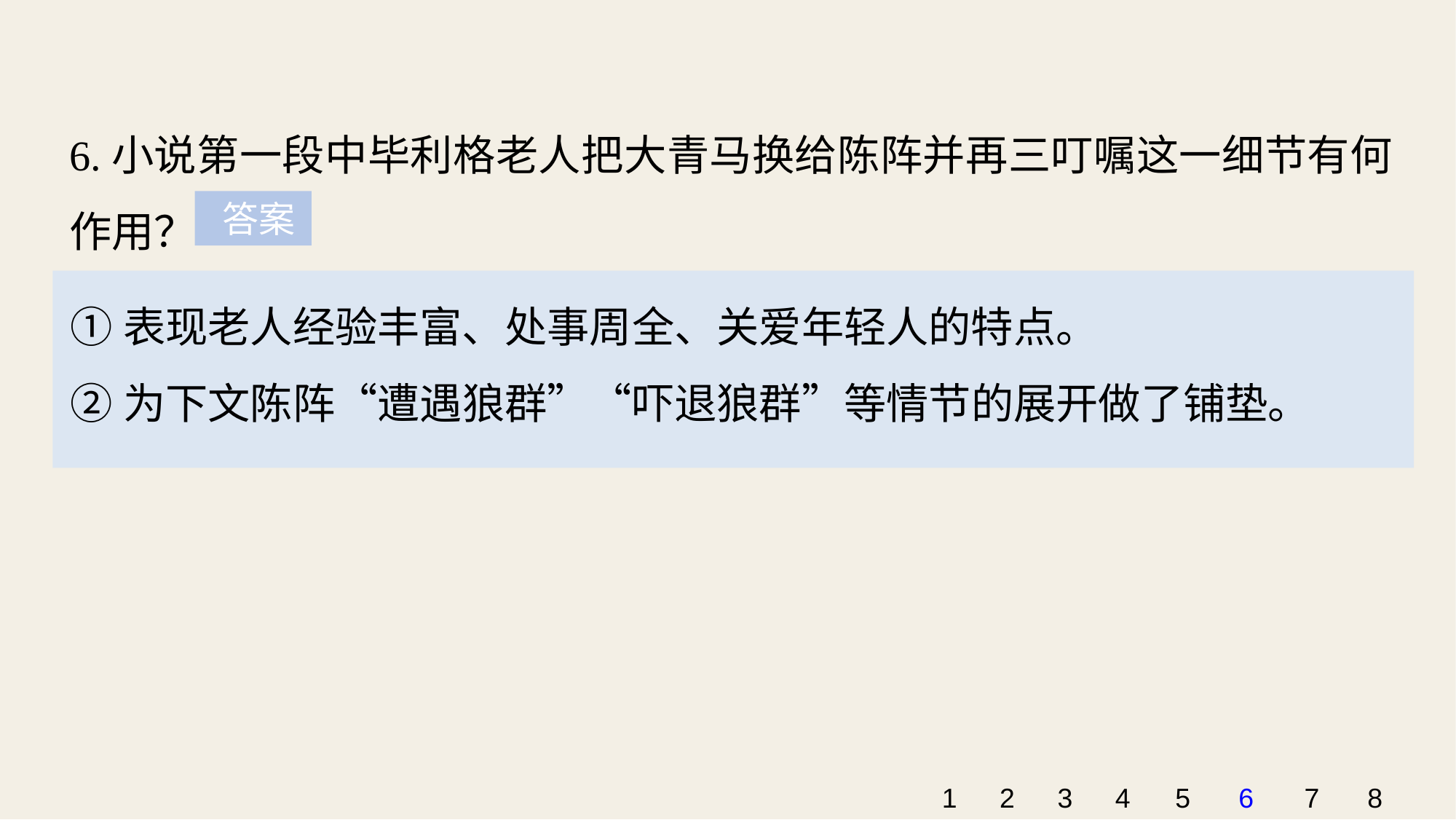

6.小说第一段中毕利格老人把大青马换给陈阵并再三叮嘱这一细节有何作用？
 答案
①表现老人经验丰富、处事周全、关爱年轻人的特点。
②为下文陈阵“遭遇狼群”“吓退狼群”等情节的展开做了铺垫。

1
2
3
4
5
6
7
8